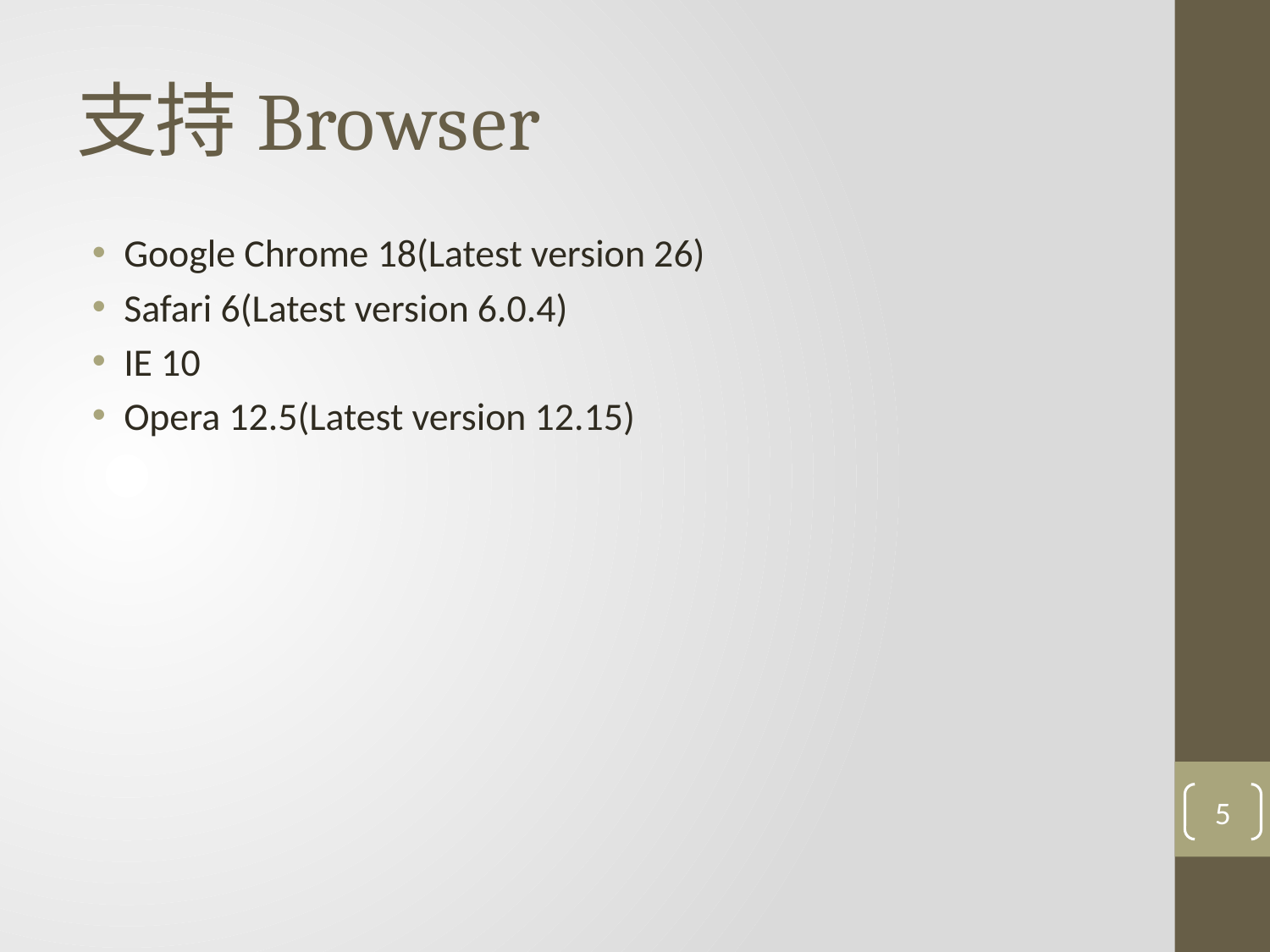

# 支持Browser
Google Chrome 18(Latest version 26)
Safari 6(Latest version 6.0.4)
IE 10
Opera 12.5(Latest version 12.15)

5